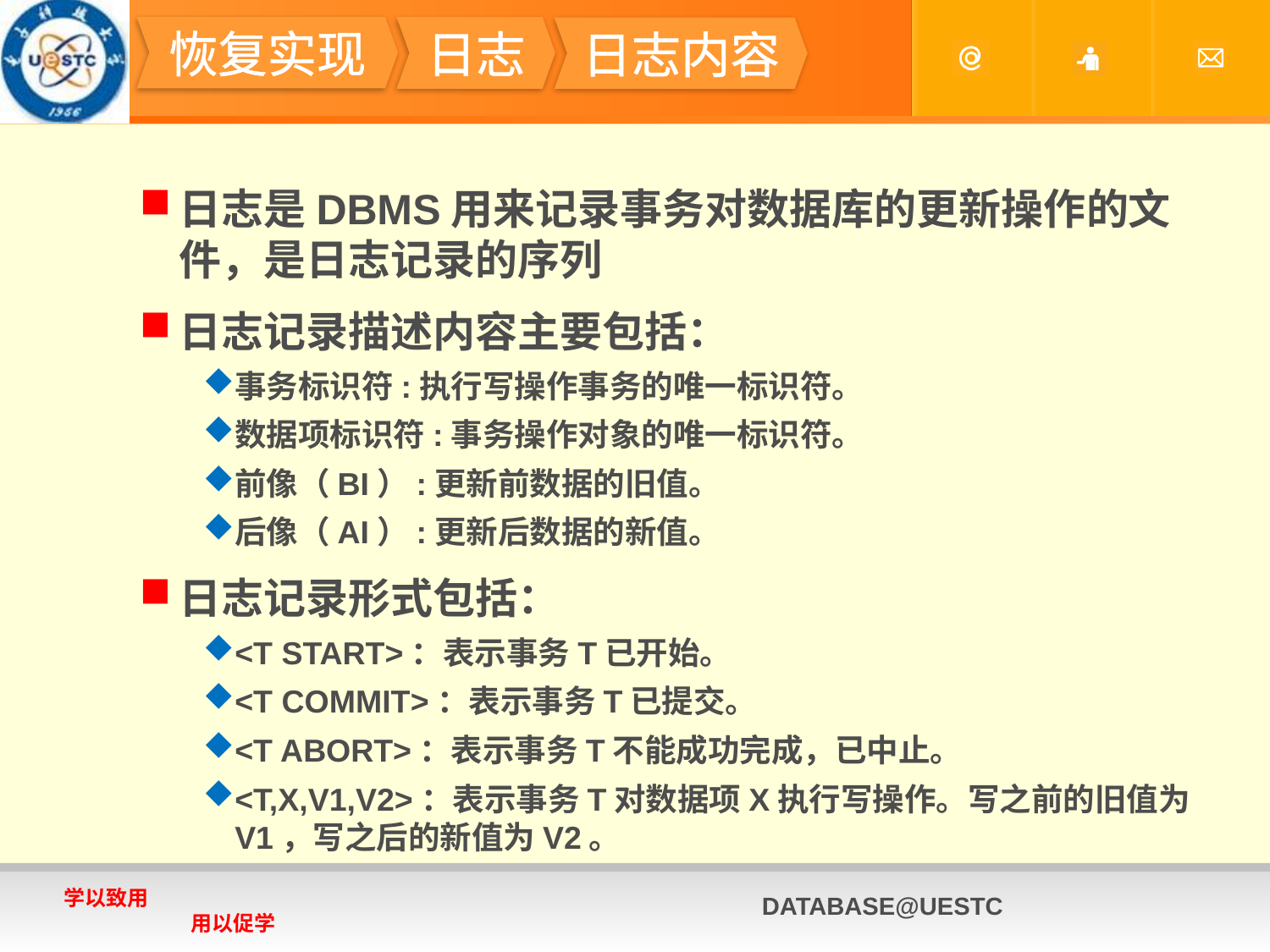

#
恢复实现
日志
日志内容
日志是DBMS用来记录事务对数据库的更新操作的文件，是日志记录的序列
日志记录描述内容主要包括：
事务标识符:执行写操作事务的唯一标识符。
数据项标识符:事务操作对象的唯一标识符。
前像（BI）:更新前数据的旧值。
后像（AI）:更新后数据的新值。
日志记录形式包括：
<T START>：表示事务T已开始。
<T COMMIT>：表示事务T已提交。
<T ABORT>：表示事务T不能成功完成，已中止。
<T,X,V1,V2>：表示事务T对数据项X执行写操作。写之前的旧值为V1，写之后的新值为V2。